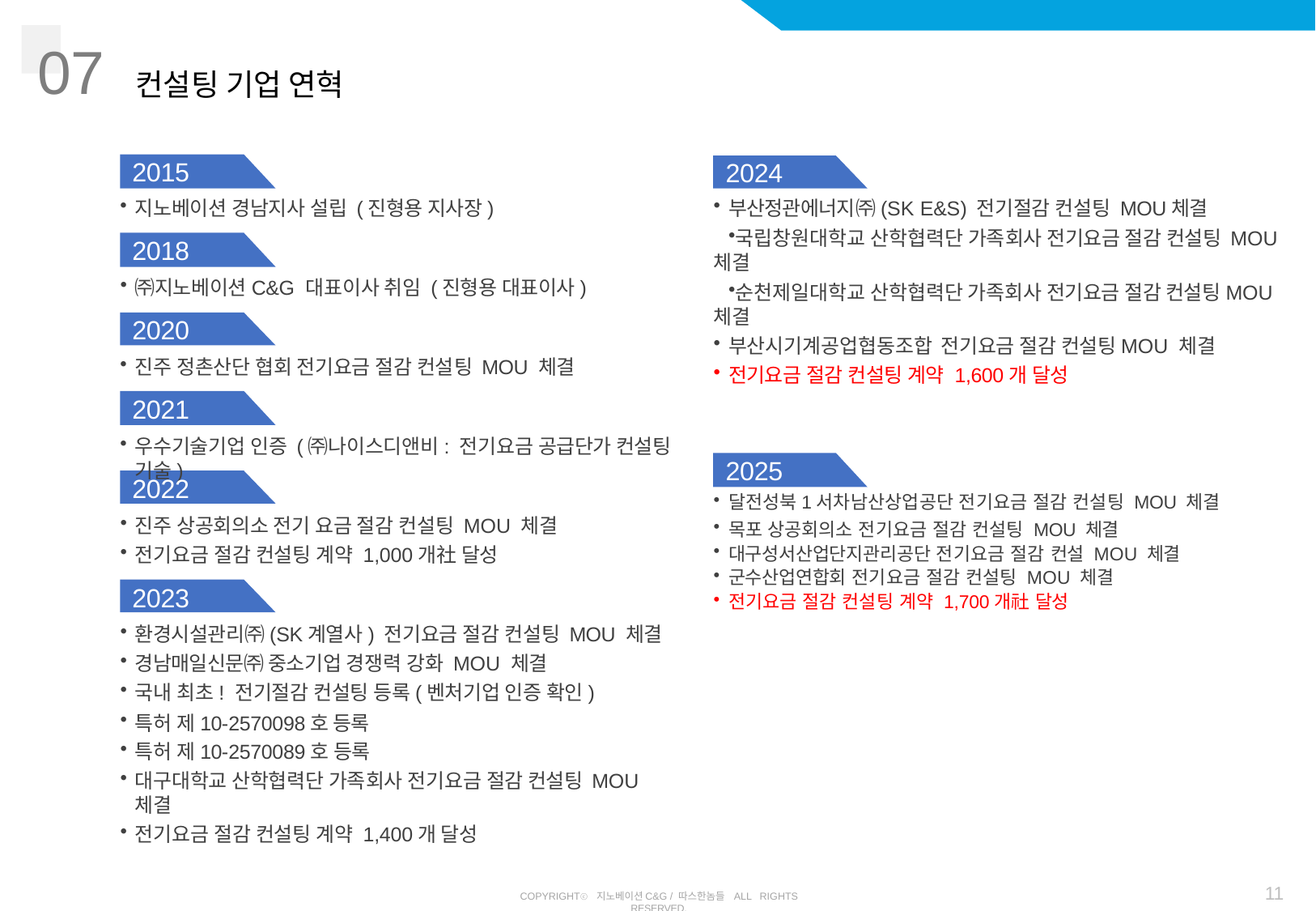

# 07
컨설팅 기업 연혁
2015
지노베이션 경남지사 설립 (진형용 지사장)
2024
부산정관에너지㈜(SK E&S) 전기절감 컨설팅 MOU체결
국립창원대학교 산학협력단 가족회사 전기요금 절감 컨설팅 MOU 체결
순천제일대학교 산학협력단 가족회사 전기요금 절감 컨설팅MOU 체결
부산시기계공업협동조합 전기요금 절감 컨설팅MOU 체결
전기요금 절감 컨설팅 계약 1,600개 달성

2018
㈜지노베이션C&G 대표이사 취임 (진형용 대표이사)

2020
진주 정촌산단 협회 전기요금 절감 컨설팅 MOU 체결

2021
우수기술기업 인증 (㈜나이스디앤비: 전기요금 공급단가 컨설팅 기술)

2025
달전성북1서차남산상업공단 전기요금 절감 컨설팅 MOU 체결
목포 상공회의소 전기요금 절감 컨설팅 MOU 체결
대구성서산업단지관리공단 전기요금 절감 컨설 MOU 체결
군수산업연합회 전기요금 절감 컨설팅 MOU 체결
전기요금 절감 컨설팅 계약 1,700개社 달성

2022
진주 상공회의소 전기 요금 절감 컨설팅 MOU 체결
전기요금 절감 컨설팅 계약 1,000개社 달성
2023
환경시설관리㈜(SK계열사) 전기요금 절감 컨설팅 MOU 체결
경남매일신문㈜ 중소기업 경쟁력 강화 MOU 체결
국내 최초! 전기절감 컨설팅 등록(벤처기업 인증 확인)
특허 제10-2570098호 등록
특허 제10-2570089호 등록
대구대학교 산학협력단 가족회사 전기요금 절감 컨설팅 MOU 체결
전기요금 절감 컨설팅 계약 1,400개 달성

11
COPYRIGHTⓒ 지노베이션C&G / 따스한놈들 ALL RIGHTS RESERVED.